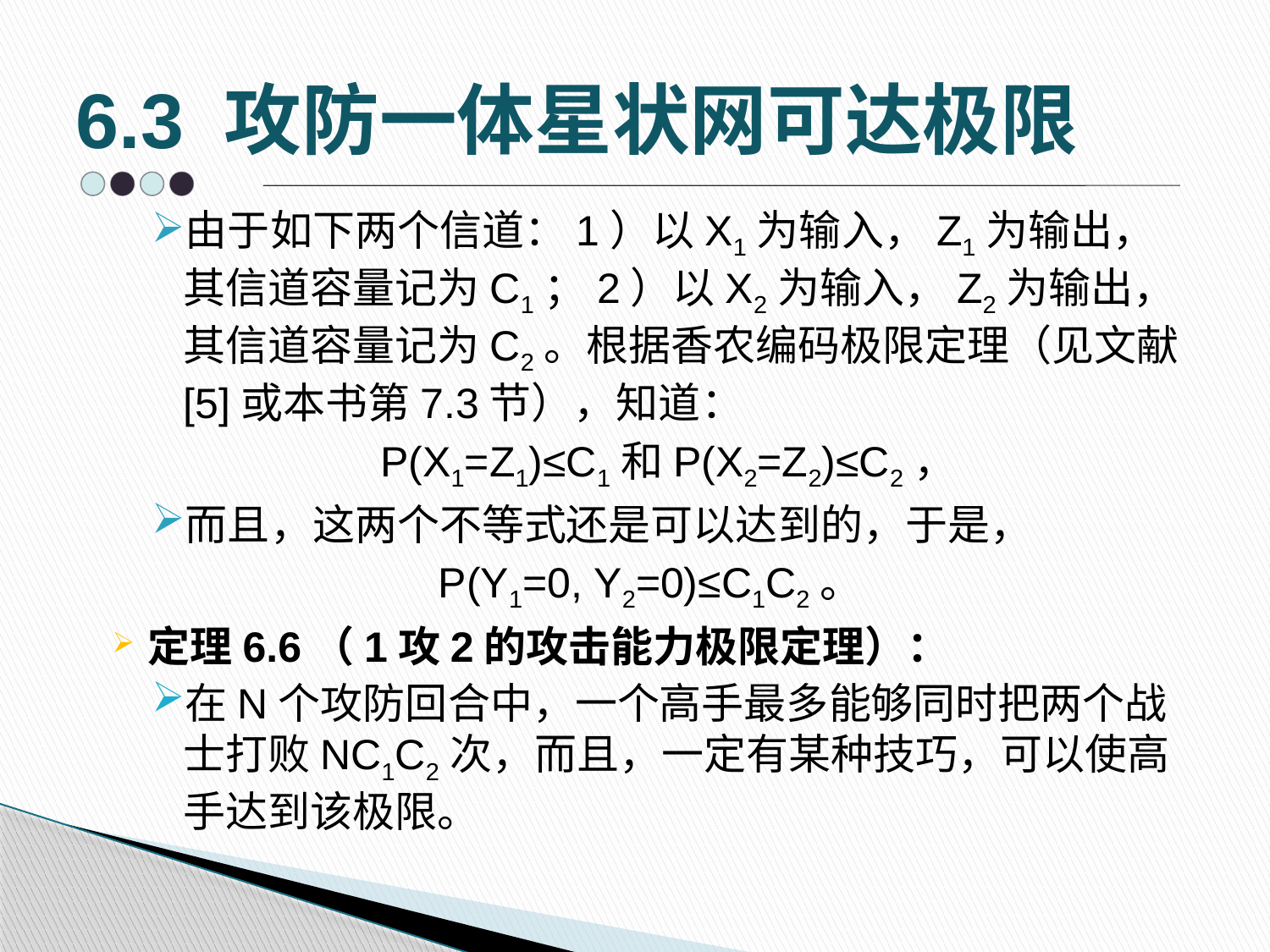

# 6.3 攻防一体星状网可达极限

由于如下两个信道：1）以X1为输入，Z1为输出，其信道容量记为C1；2）以X2为输入，Z2为输出，其信道容量记为C2。根据香农编码极限定理（见文献[5]或本书第7.3节），知道：
	P(X1=Z1)≤C1和P(X2=Z2)≤C2，
而且，这两个不等式还是可以达到的，于是，
P(Y1=0, Y2=0)≤C1C2。
定理6.6（1攻2的攻击能力极限定理）：
在N个攻防回合中，一个高手最多能够同时把两个战士打败NC1C2次，而且，一定有某种技巧，可以使高手达到该极限。